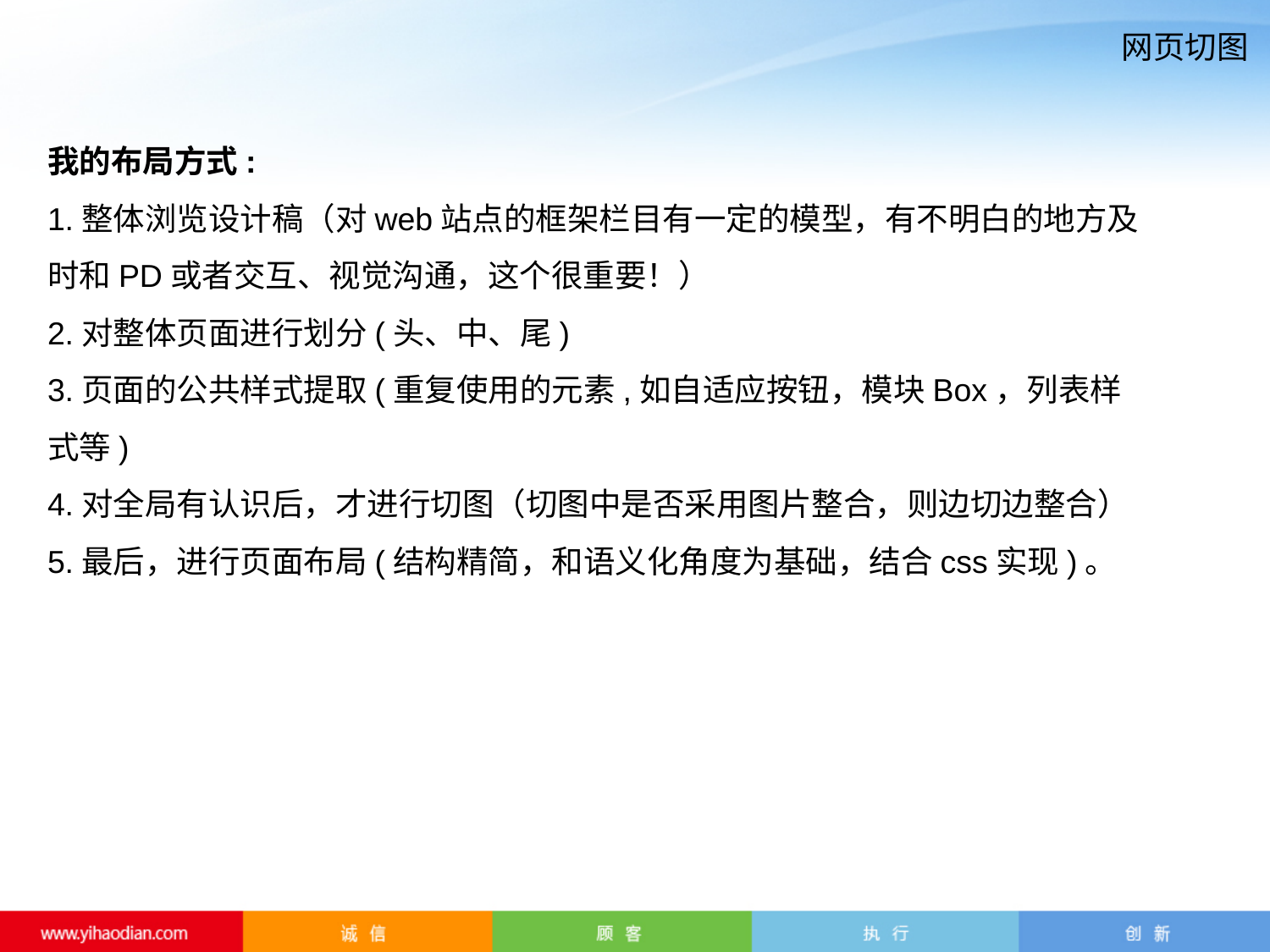

网页切图
我的布局方式:
1.整体浏览设计稿（对web站点的框架栏目有一定的模型，有不明白的地方及时和PD或者交互、视觉沟通，这个很重要！）
2.对整体页面进行划分(头、中、尾)
3.页面的公共样式提取(重复使用的元素,如自适应按钮，模块Box，列表样式等)
4.对全局有认识后，才进行切图（切图中是否采用图片整合，则边切边整合）
5.最后，进行页面布局(结构精简，和语义化角度为基础，结合css实现)。